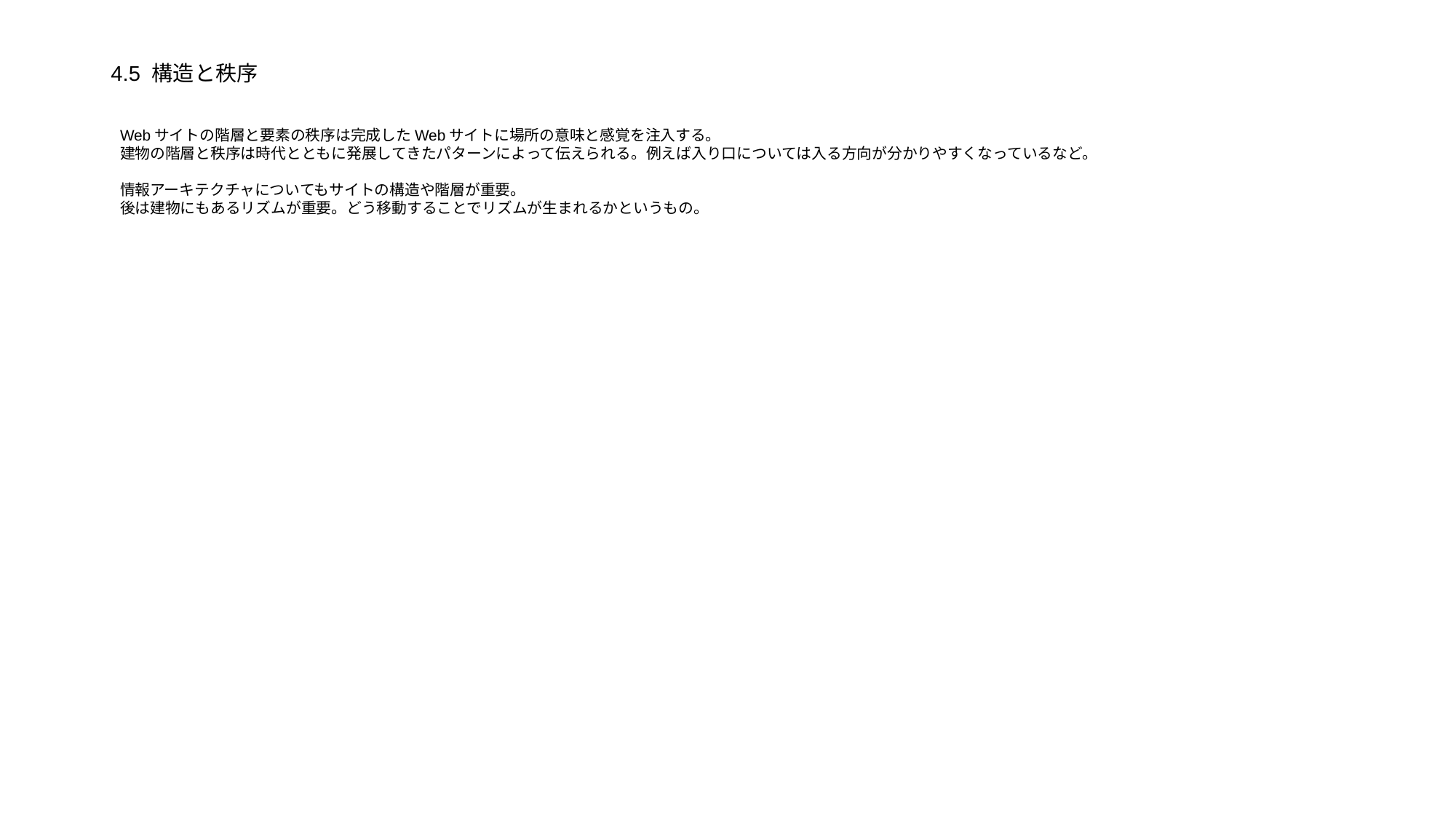

# 4.5 構造と秩序
Webサイトの階層と要素の秩序は完成したWebサイトに場所の意味と感覚を注入する。
建物の階層と秩序は時代とともに発展してきたパターンによって伝えられる。例えば入り口については入る方向が分かりやすくなっているなど。

情報アーキテクチャについてもサイトの構造や階層が重要。
後は建物にもあるリズムが重要。どう移動することでリズムが生まれるかというもの。